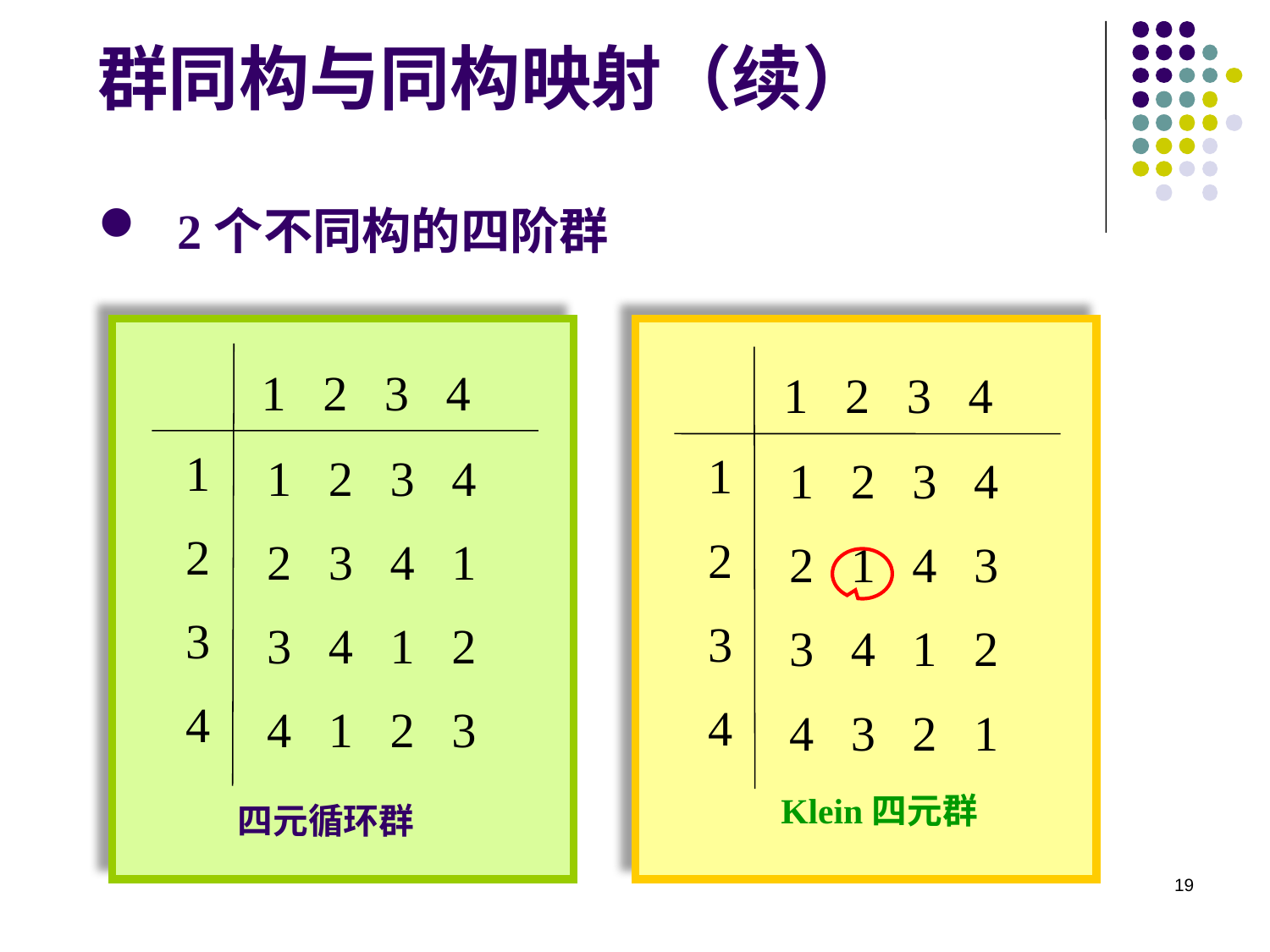

群同构与同构映射（续）
# 2个不同构的四阶群

1   2   3   4
1   2   3   4

1
2
3
4
1
2
3
4
1   2   3   4
2   3   4   1
3   4   1   2
4   1   2   3
1   2   3   4
2   1   4   3
3   4   1   2
4   3   2   1

Klein四元群
四元循环群
19